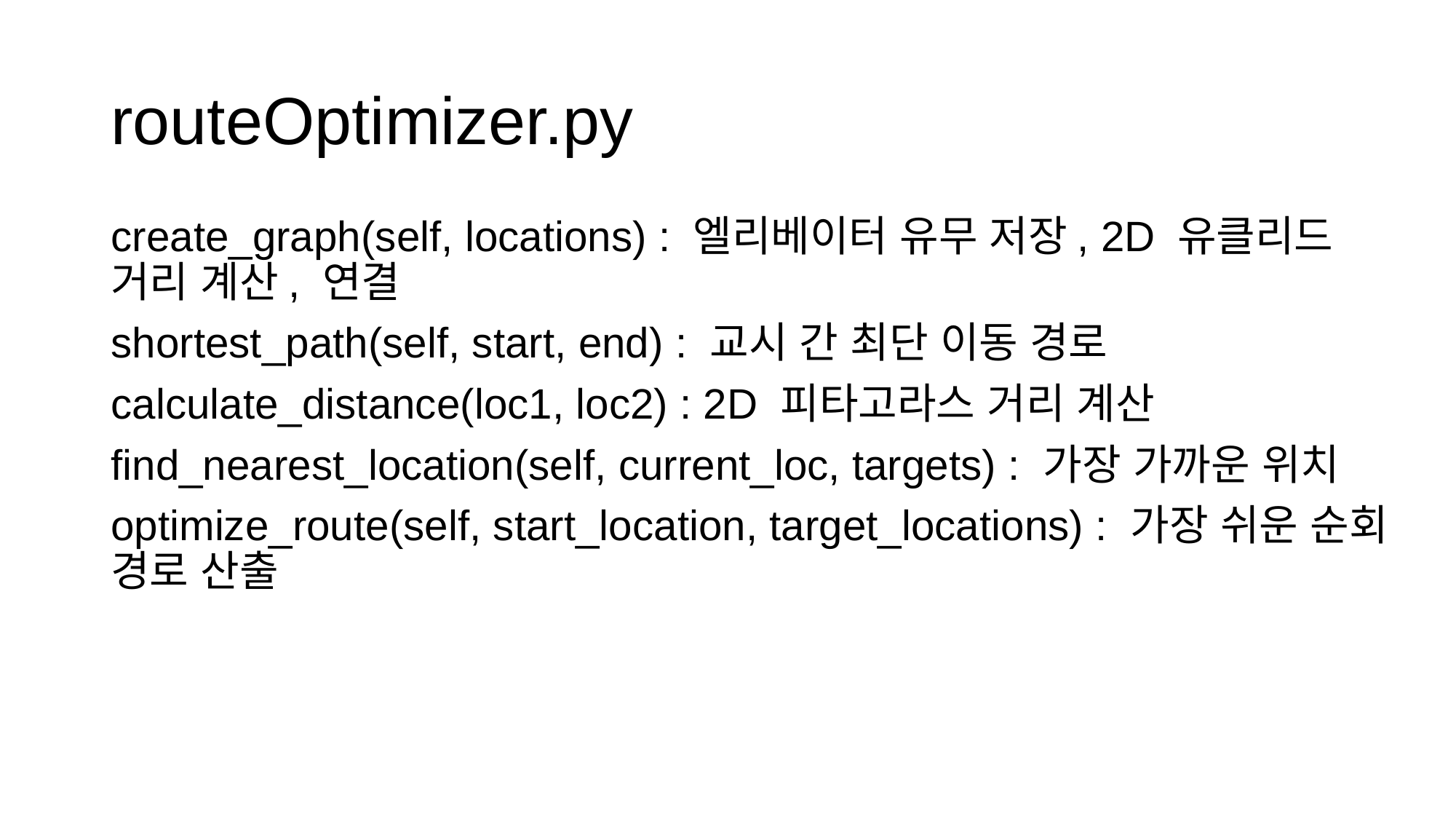

# routeOptimizer.py
create_graph(self, locations) : 엘리베이터 유무 저장, 2D 유클리드 거리 계산, 연결
shortest_path(self, start, end) : 교시 간 최단 이동 경로
calculate_distance(loc1, loc2) : 2D 피타고라스 거리 계산
find_nearest_location(self, current_loc, targets) : 가장 가까운 위치
optimize_route(self, start_location, target_locations) : 가장 쉬운 순회 경로 산출